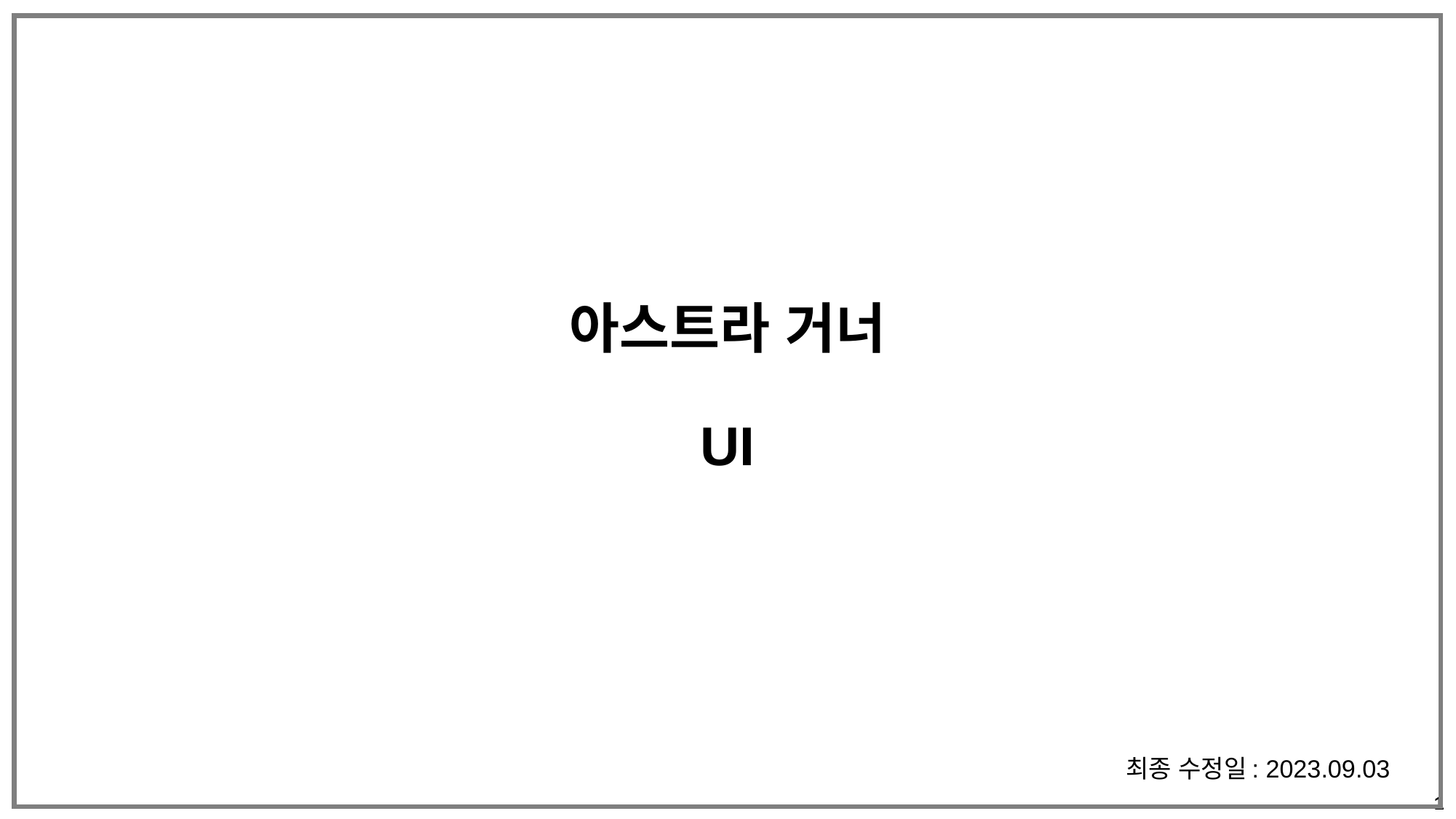

# 아스트라 거너 UI
최종 수정일: 2023.09.03